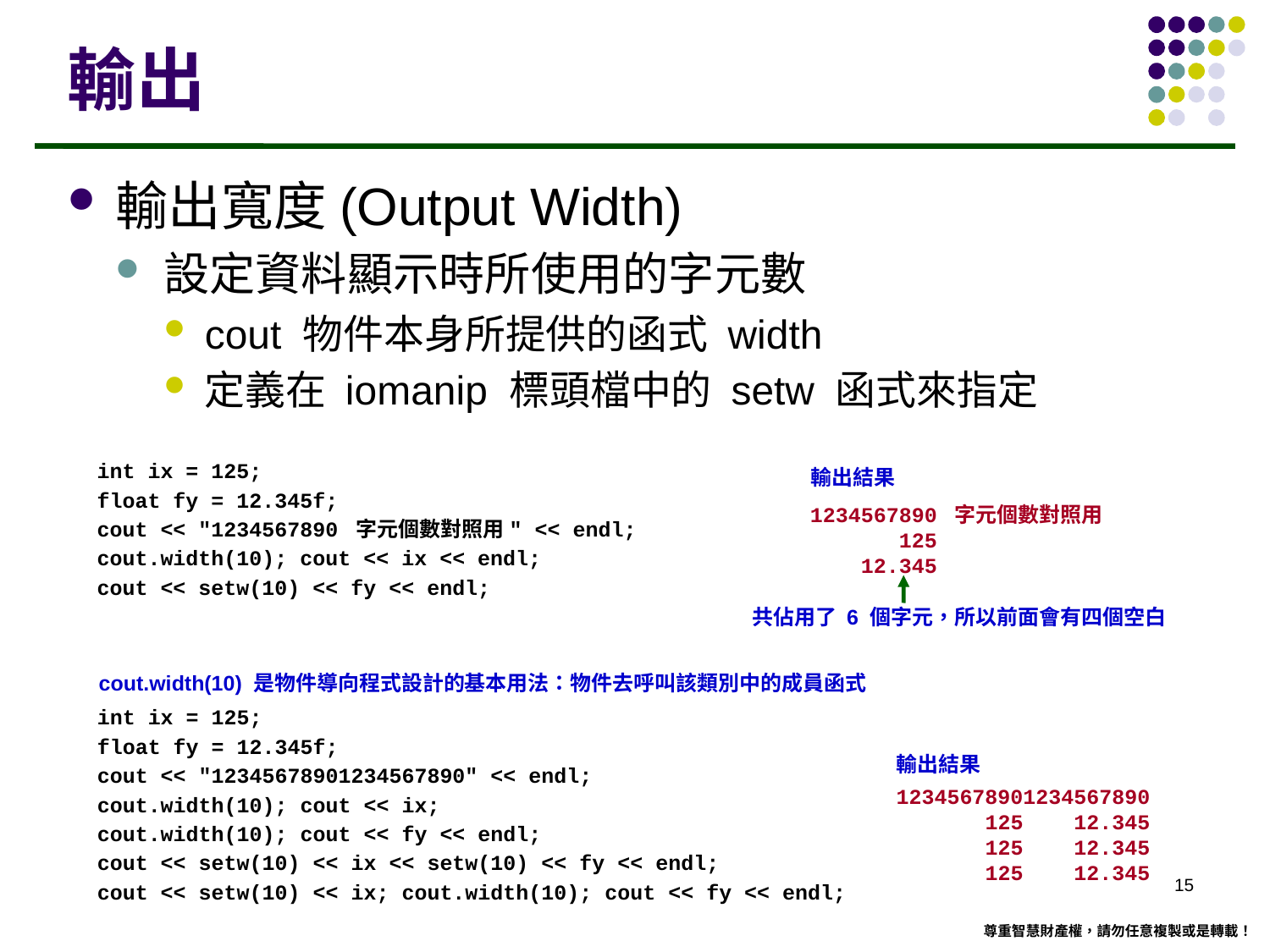

# 輸出
輸出寬度(Output Width)
設定資料顯示時所使用的字元數
cout 物件本身所提供的函式 width
定義在 iomanip 標頭檔中的 setw 函式來指定
int ix = 125;
float fy = 12.345f;
cout << "1234567890 字元個數對照用" << endl;
cout.width(10); cout << ix << endl;
cout << setw(10) << fy << endl;
輸出結果
1234567890 字元個數對照用
       125
    12.345

共佔用了 6 個字元，所以前面會有四個空白
cout.width(10) 是物件導向程式設計的基本用法：物件去呼叫該類別中的成員函式
int ix = 125;
float fy = 12.345f;
cout << "12345678901234567890" << endl;
cout.width(10); cout << ix;
cout.width(10); cout << fy << endl;
cout << setw(10) << ix << setw(10) << fy << endl;
cout << setw(10) << ix; cout.width(10); cout << fy << endl;
輸出結果
12345678901234567890
       125    12.345
       125    12.345
       125    12.345
15